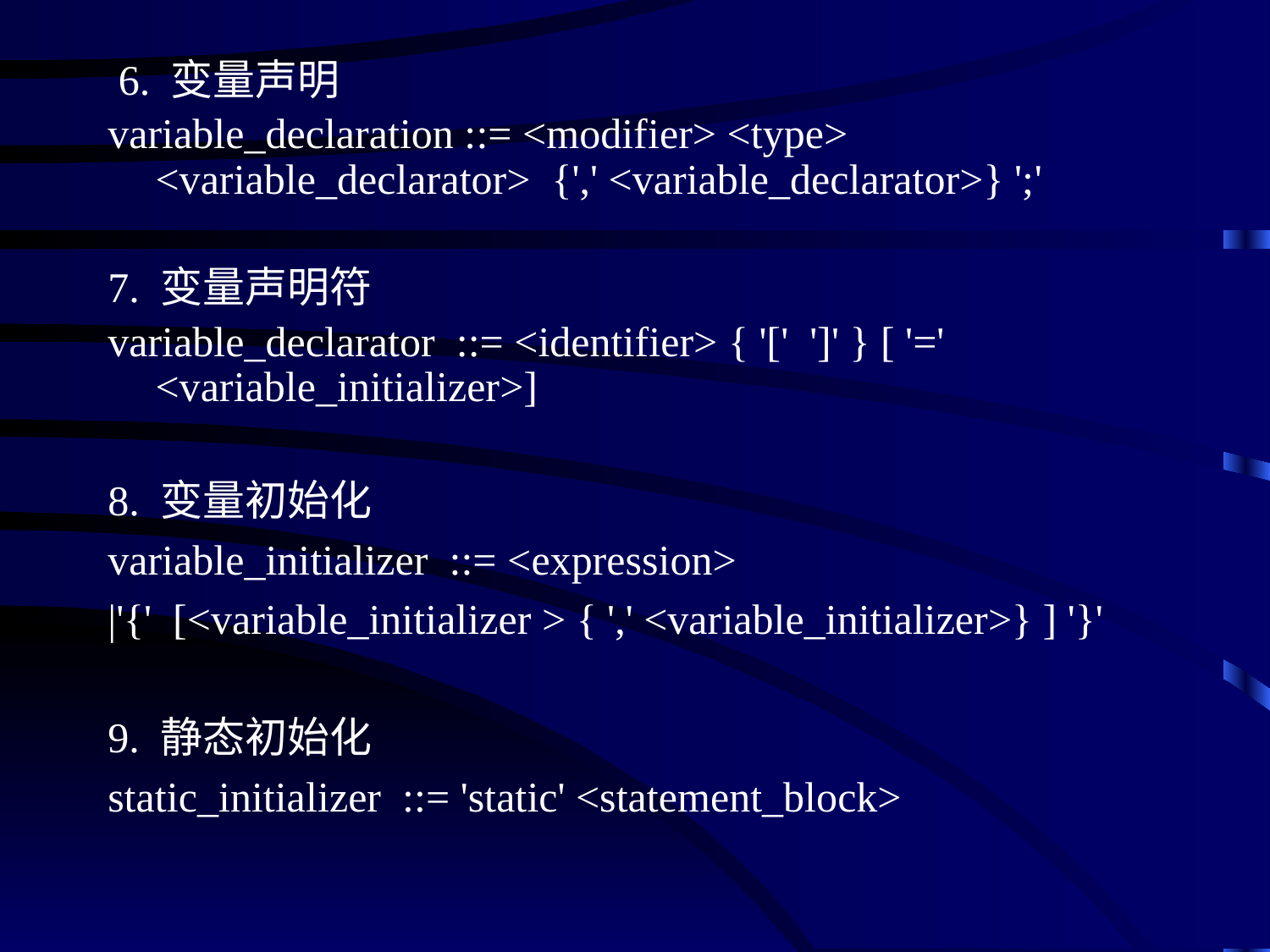

6. 变量声明
variable_declaration ::= <modifier> <type> <variable_declarator>  {',' <variable_declarator>} ';'

7. 变量声明符
variable_declarator  ::= <identifier> { '['  ']' } [ '=' <variable_initializer>]

8. 变量初始化
variable_initializer  ::= <expression>
|'{'  [<variable_initializer > { ',' <variable_initializer>} ] '}'

9. 静态初始化
static_initializer  ::= 'static' <statement_block>